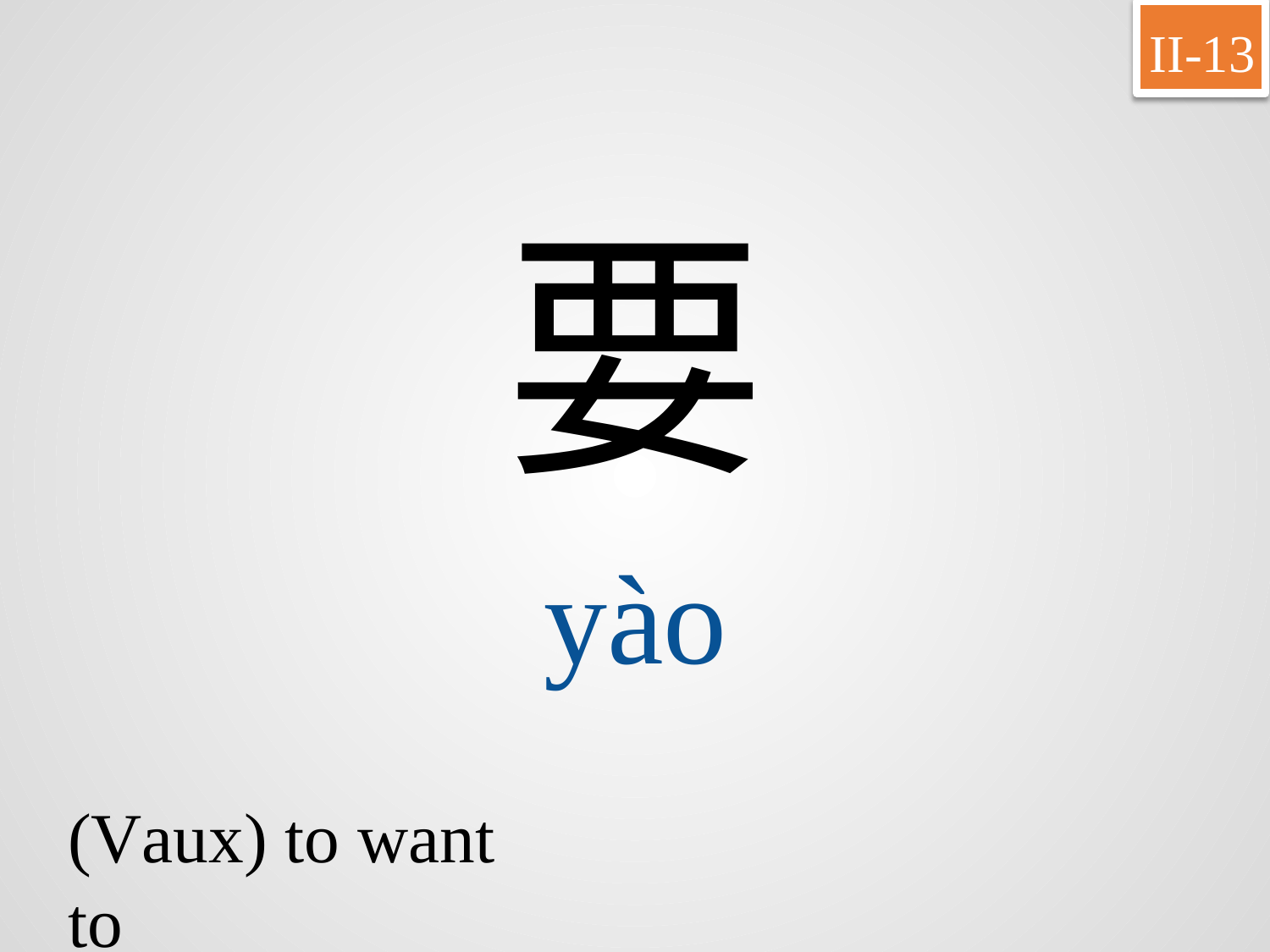

II-13

要
yào
(Vaux) to want to